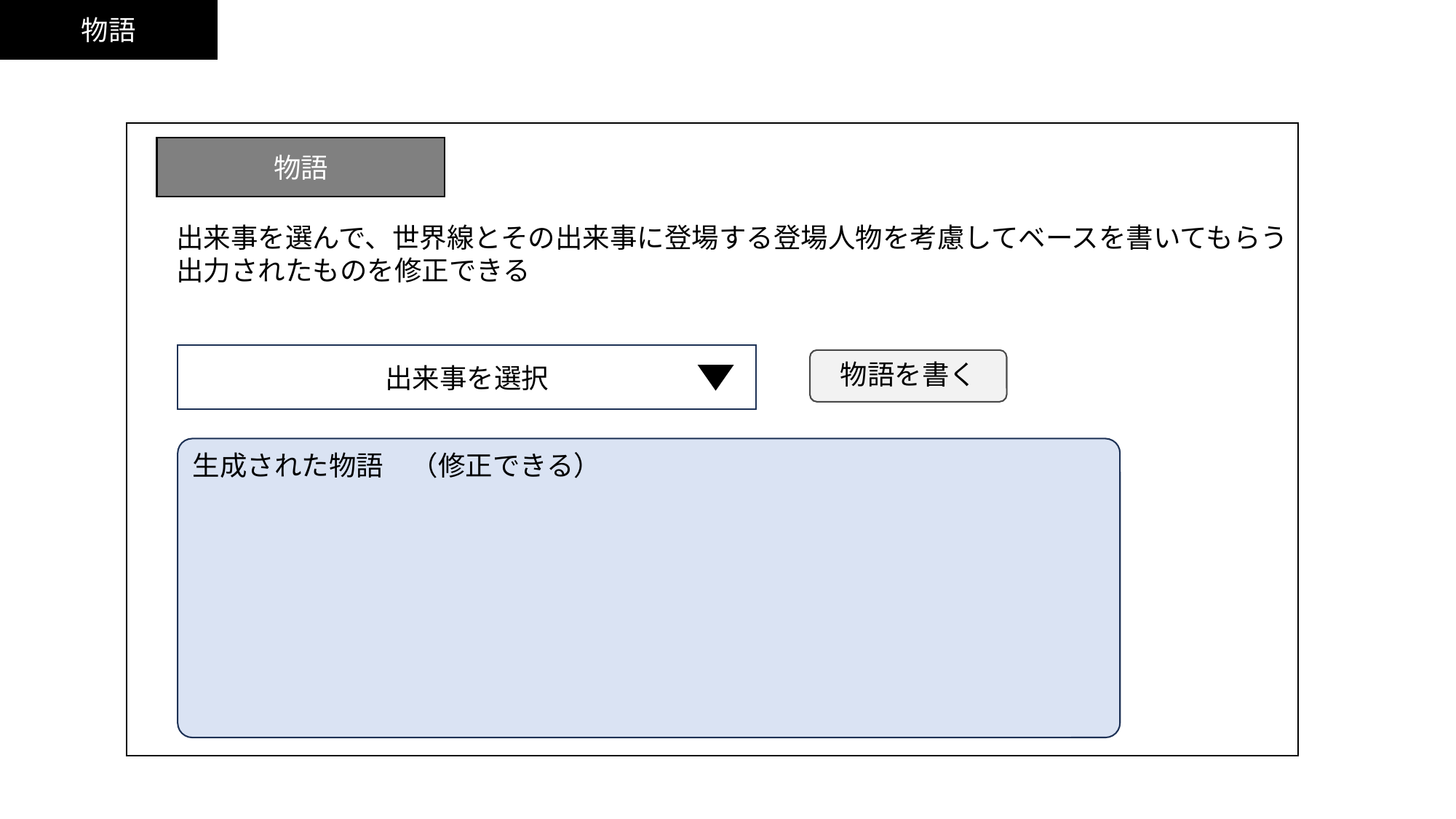

物語

物語
出来事を選んで、世界線とその出来事に登場する登場人物を考慮してベースを書いてもらう
出力されたものを修正できる
出来事を選択
物語を書く

生成された物語　（修正できる）